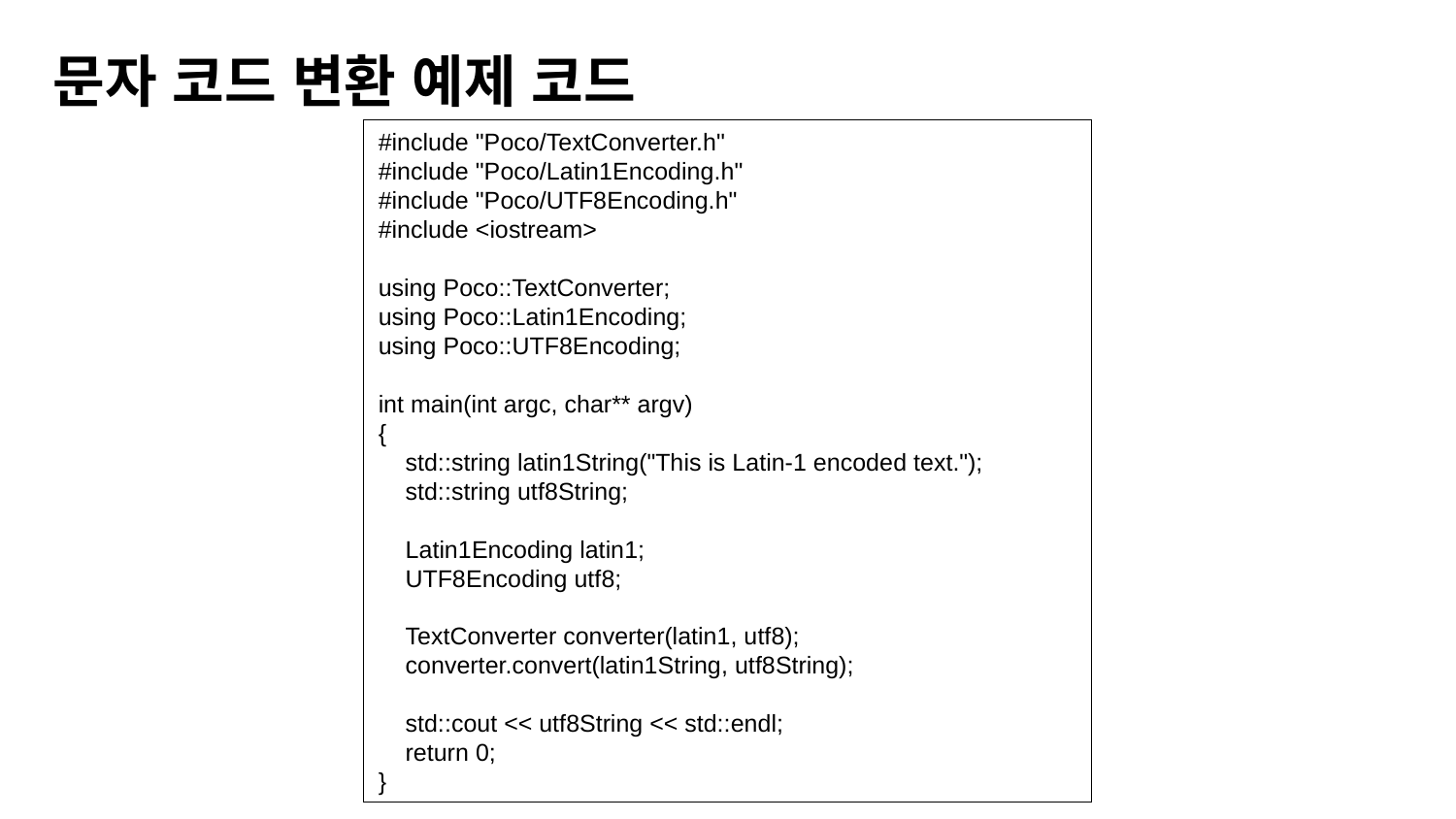

문자 코드 변환 예제 코드
#include "Poco/TextConverter.h"
#include "Poco/Latin1Encoding.h"
#include "Poco/UTF8Encoding.h"
#include <iostream>

using Poco::TextConverter;
using Poco::Latin1Encoding;
using Poco::UTF8Encoding;

int main(int argc, char** argv)
{
    std::string latin1String("This is Latin-1 encoded text.");
    std::string utf8String;

    Latin1Encoding latin1;
    UTF8Encoding utf8;

    TextConverter converter(latin1, utf8);
    converter.convert(latin1String, utf8String);

    std::cout << utf8String << std::endl;
    return 0;
}